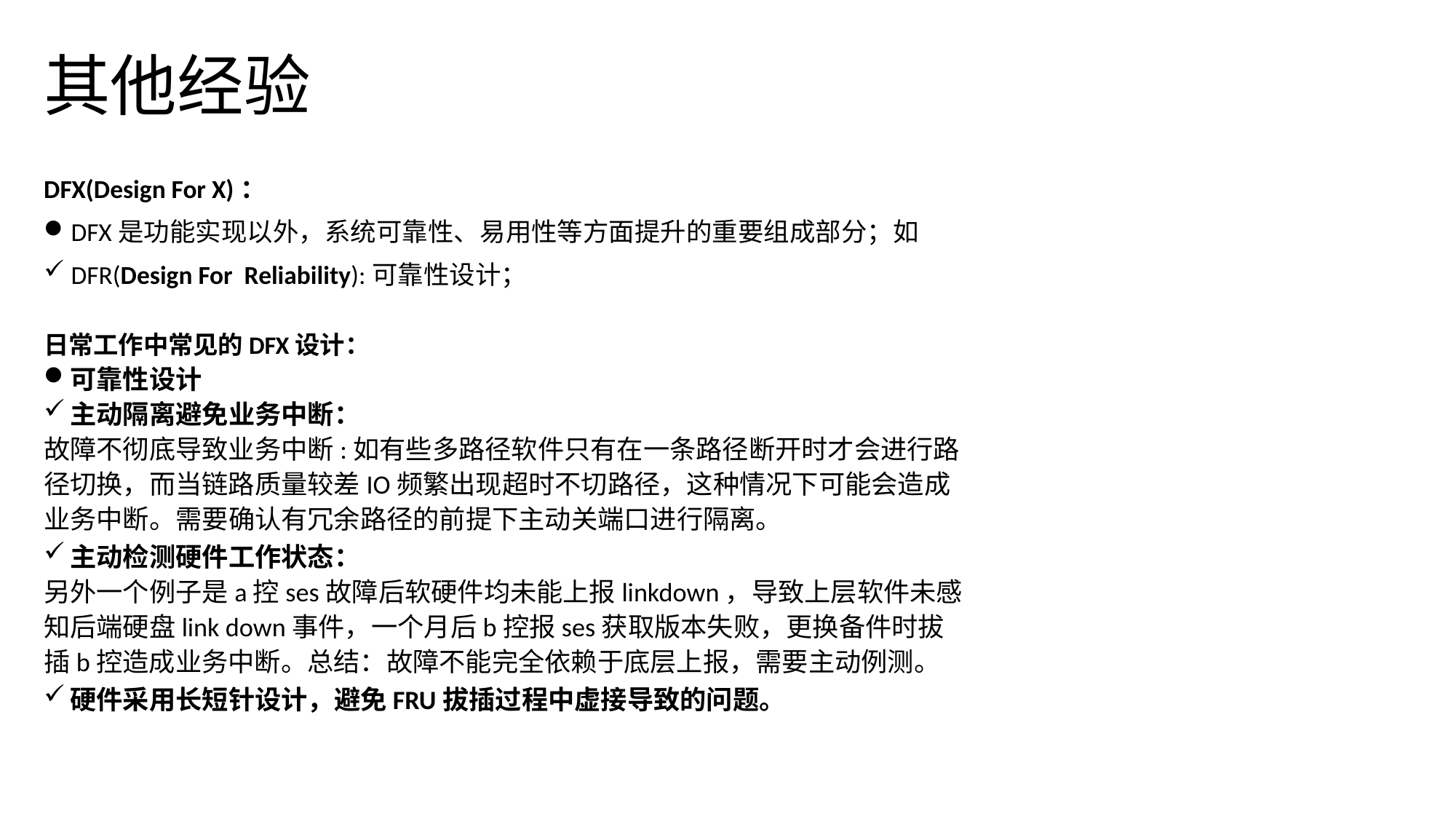

# 其他经验
DFX(Design For X)：
DFX是功能实现以外，系统可靠性、易用性等方面提升的重要组成部分；如
DFR(Design For  Reliability):可靠性设计；

日常工作中常见的DFX设计：
可靠性设计
主动隔离避免业务中断：
故障不彻底导致业务中断:如有些多路径软件只有在一条路径断开时才会进行路径切换，而当链路质量较差IO频繁出现超时不切路径，这种情况下可能会造成业务中断。需要确认有冗余路径的前提下主动关端口进行隔离。
主动检测硬件工作状态：
另外一个例子是a控ses故障后软硬件均未能上报linkdown，导致上层软件未感知后端硬盘link down事件，一个月后b控报ses获取版本失败，更换备件时拔插b控造成业务中断。总结：故障不能完全依赖于底层上报，需要主动例测。
硬件采用长短针设计，避免FRU拔插过程中虚接导致的问题。